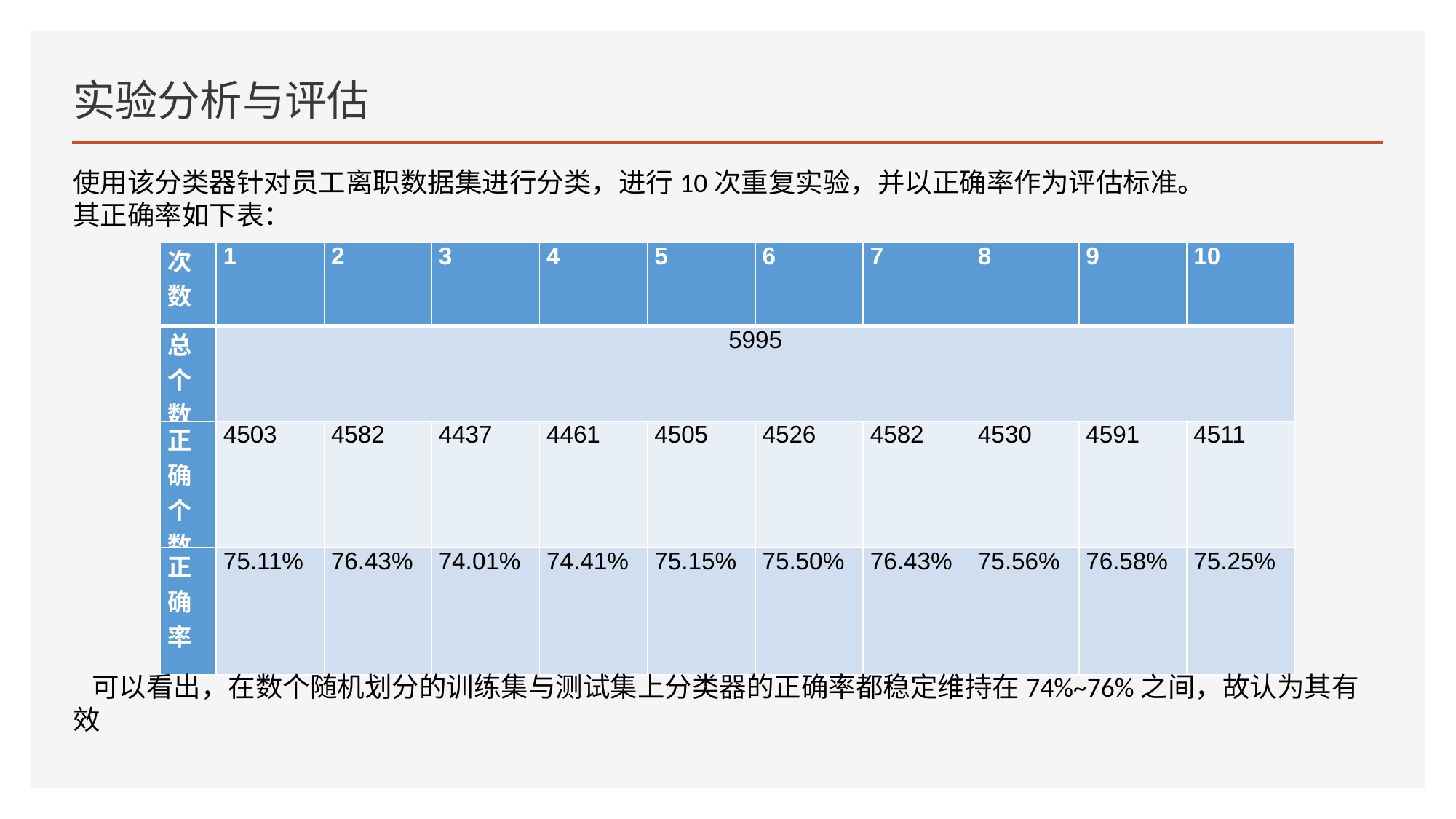

# 实验分析与评估
使用该分类器针对员工离职数据集进行分类，进行10次重复实验，并以正确率作为评估标准。
其正确率如下表：
| 次数 | 1 | 2 | 3 | 4 | 5 | 6 | 7 | 8 | 9 | 10 |
| --- | --- | --- | --- | --- | --- | --- | --- | --- | --- | --- |
| 总个数 | 5995 |  |  |  |  |  |  |  |  |  |
| 正确个数 | 4503 | 4582 | 4437 | 4461 | 4505 | 4526 | 4582 | 4530 | 4591 | 4511 |
| 正确 率 | 75.11% | 76.43% | 74.01% | 74.41% | 75.15% | 75.50% | 76.43% | 75.56% | 76.58% | 75.25% |
  可以看出，在数个随机划分的训练集与测试集上分类器的正确率都稳定维持在74%~76%之间，故认为其有效